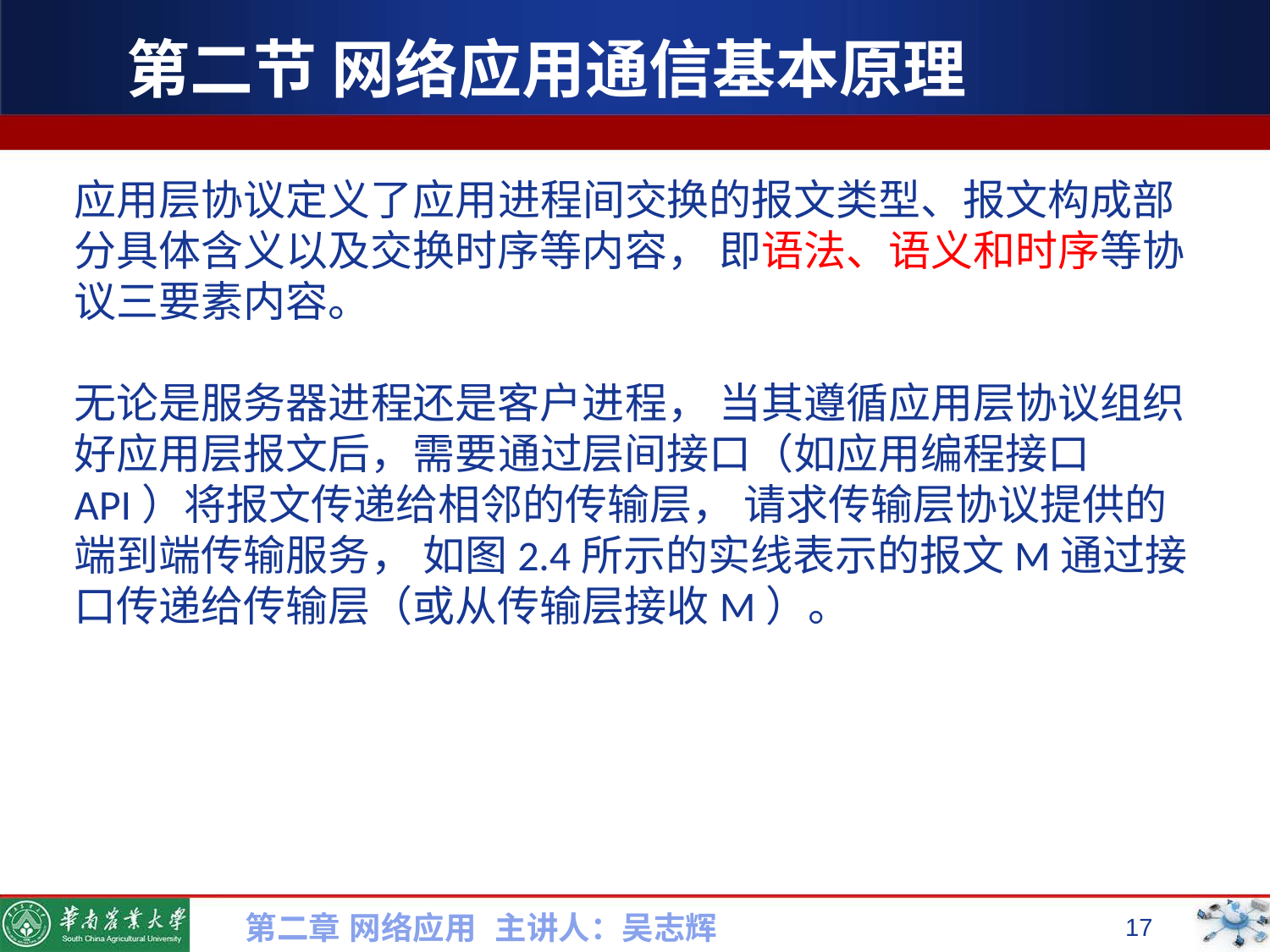

# 第二节 网络应用通信基本原理
应用层协议定义了应用进程间交换的报文类型、报文构成部分具体含义以及交换时序等内容， 即语法、语义和时序等协议三要素内容。

无论是服务器进程还是客户进程， 当其遵循应用层协议组织好应用层报文后，需要通过层间接口（如应用编程接口API）将报文传递给相邻的传输层， 请求传输层协议提供的端到端传输服务， 如图2.4所示的实线表示的报文M通过接口传递给传输层（或从传输层接收M）。
第二章 网络应用  主讲人：吴志辉
17